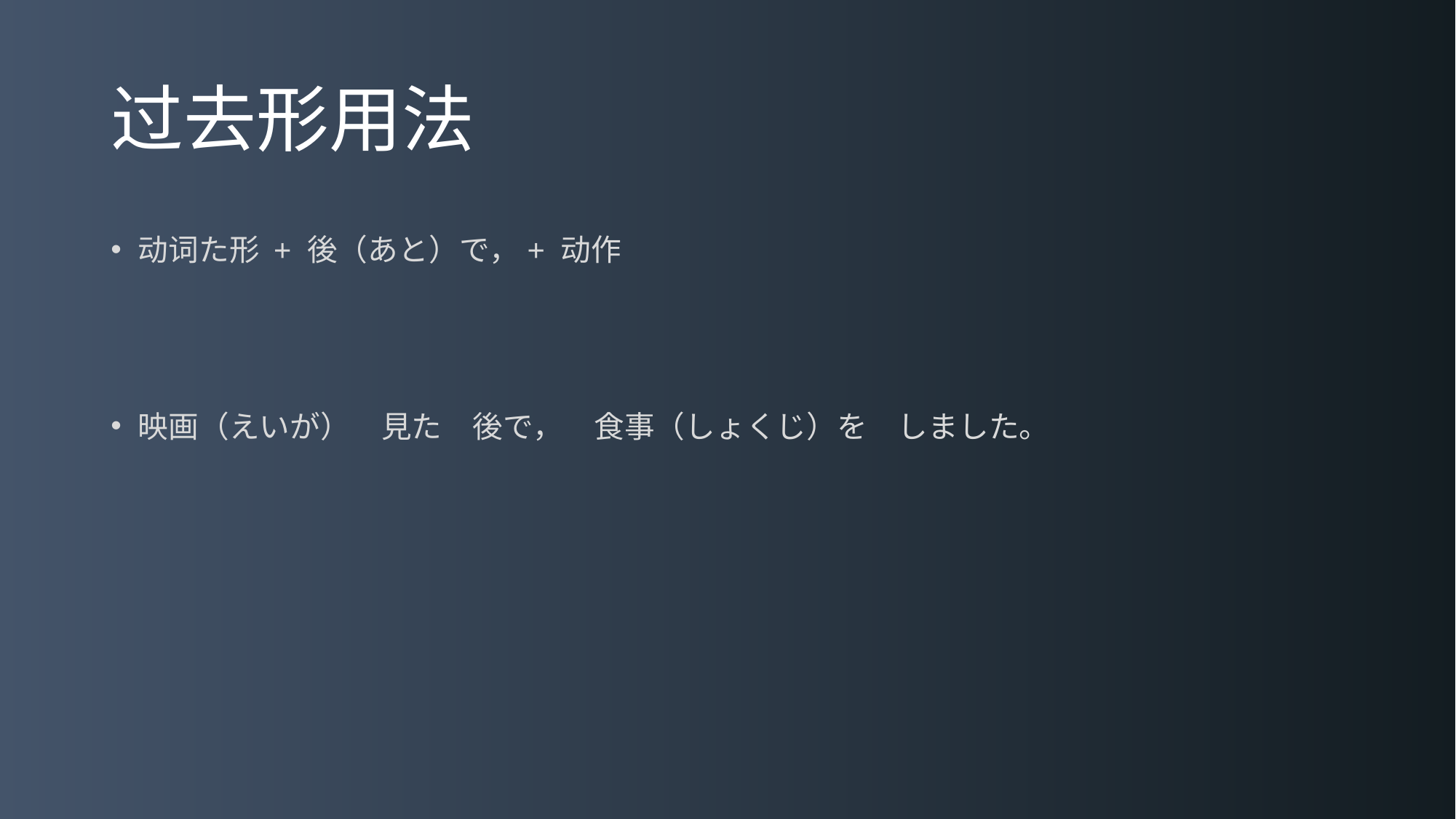

# 过去形用法
动词た形 + 後（あと）で，+ 动作

映画（えいが）　見た　後で，　食事（しょくじ）を　しました。